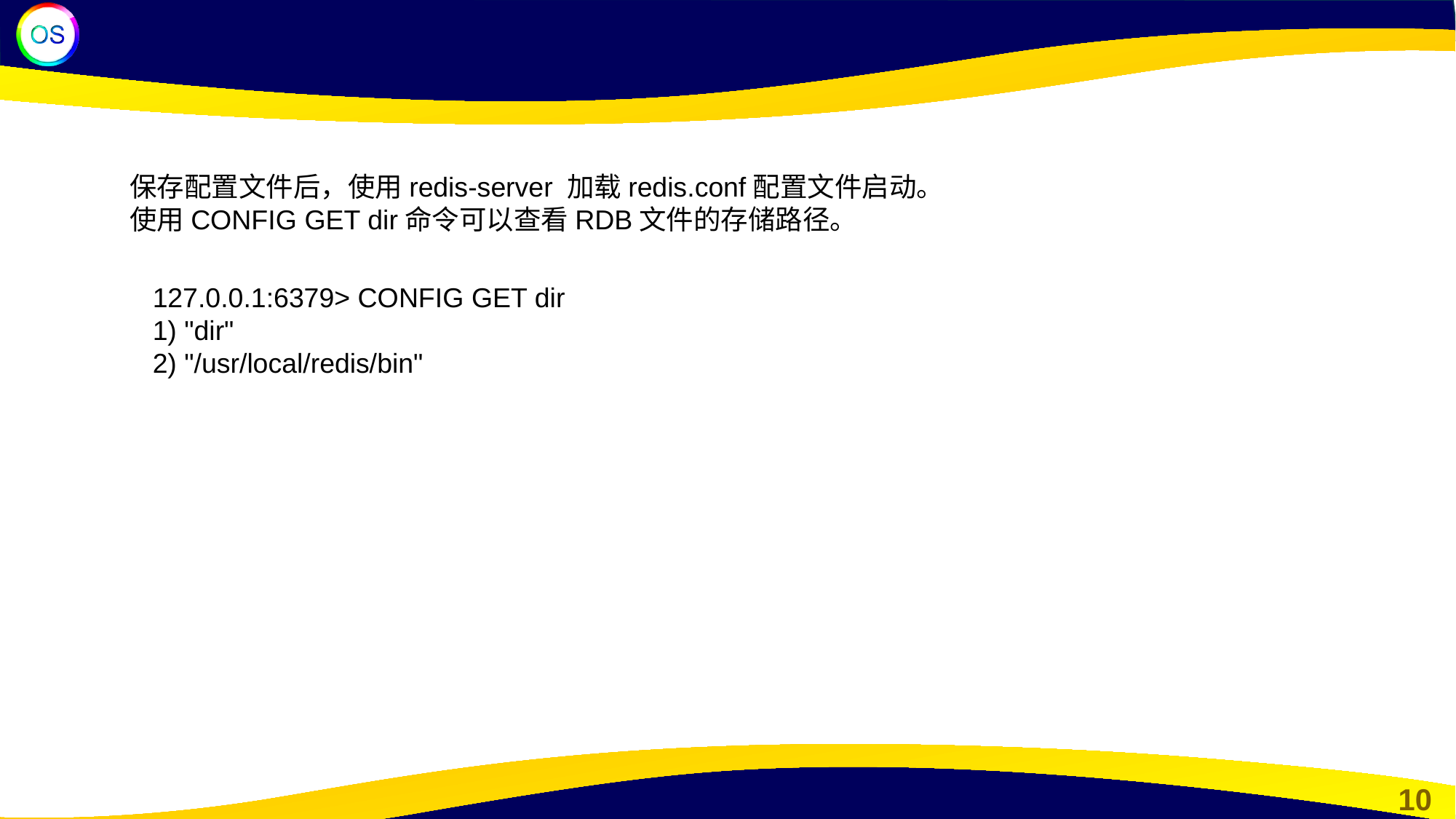

保存配置文件后，使用redis-server 加载redis.conf配置文件启动。
使用CONFIG GET dir命令可以查看RDB文件的存储路径。

127.0.0.1:6379> CONFIG GET dir
1) "dir"
2) "/usr/local/redis/bin"